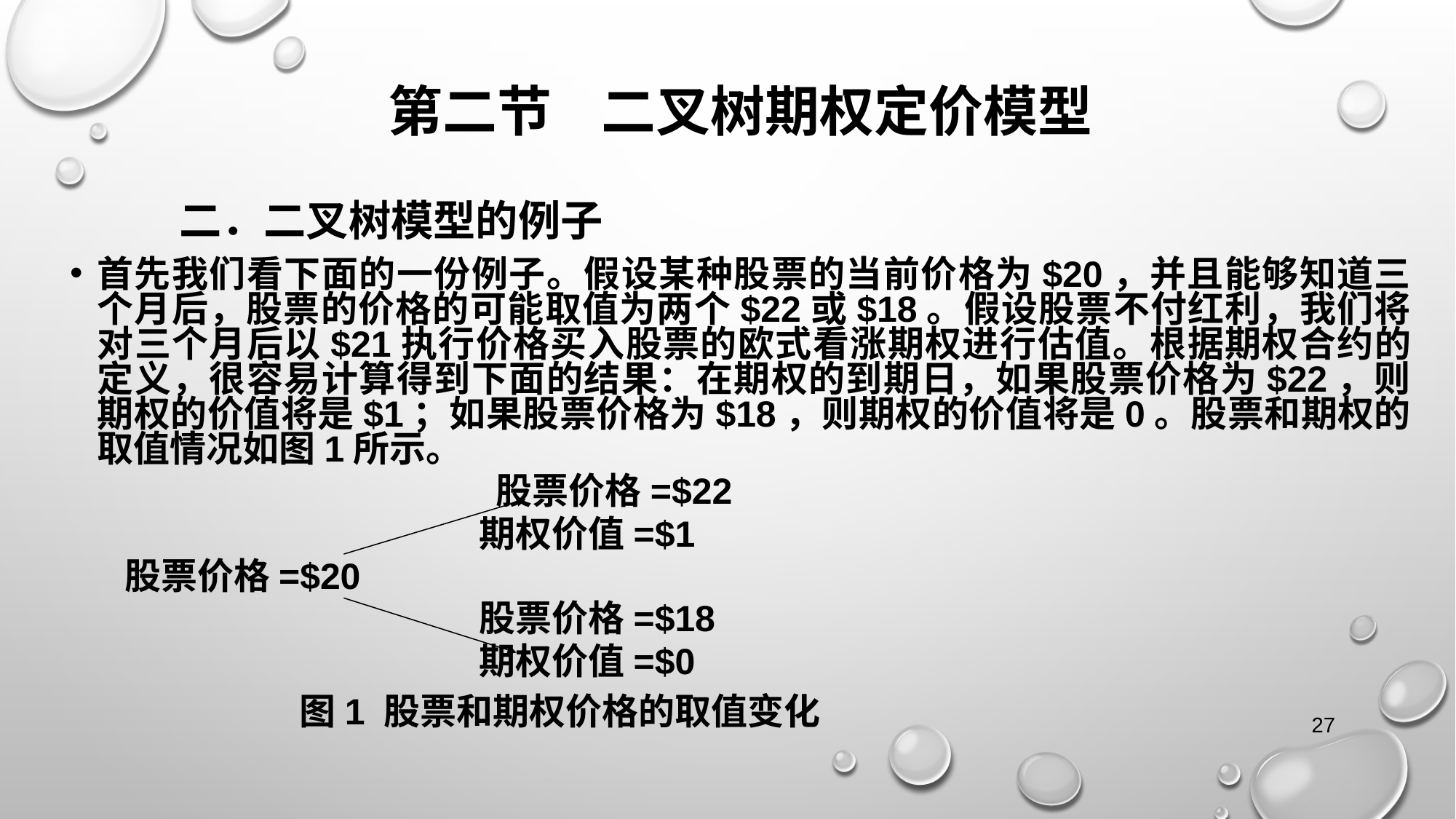

第二节    二叉树期权定价模型

二．二叉树模型的例子
首先我们看下面的一份例子。假设某种股票的当前价格为$20，并且能够知道三个月后，股票的价格的可能取值为两个$22或$18。假设股票不付红利，我们将对三个月后以$21执行价格买入股票的欧式看涨期权进行估值。根据期权合约的定义，很容易计算得到下面的结果：在期权的到期日，如果股票价格为$22，则期权的价值将是$1；如果股票价格为$18，则期权的价值将是0。股票和期权的取值情况如图1所示。
                        		 股票价格=$22
                         		期权价值=$1
股票价格=$20
                         		股票价格=$18
                         		期权价值=$0
                           图1 股票和期权价格的取值变化

27